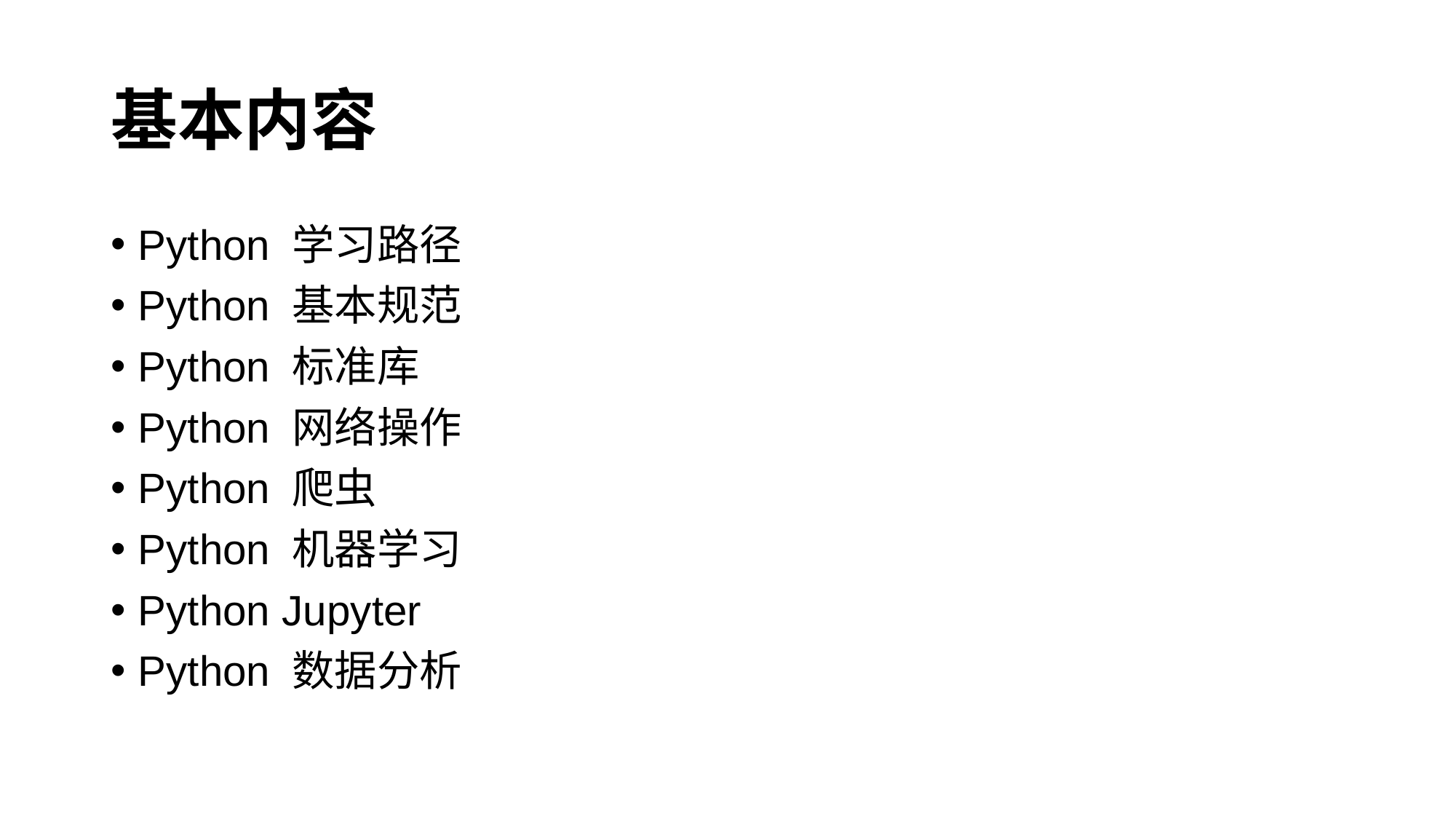

# 基本内容
Python 学习路径
Python 基本规范
Python 标准库
Python 网络操作
Python 爬虫
Python 机器学习
Python Jupyter
Python 数据分析